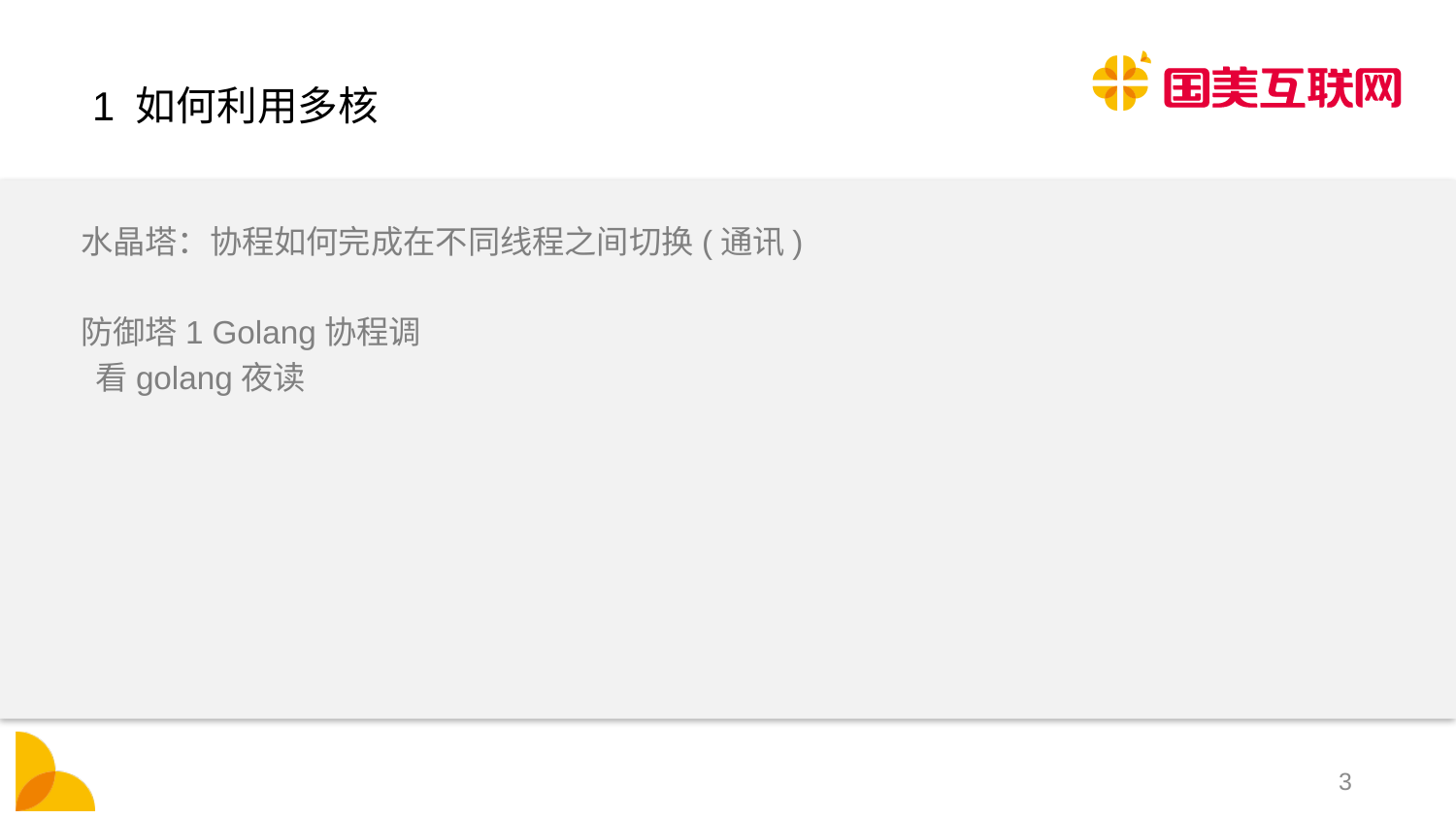

# 1 如何利用多核
水晶塔：协程如何完成在不同线程之间切换(通讯)

防御塔1 Golang协程调
 看golang夜读

3